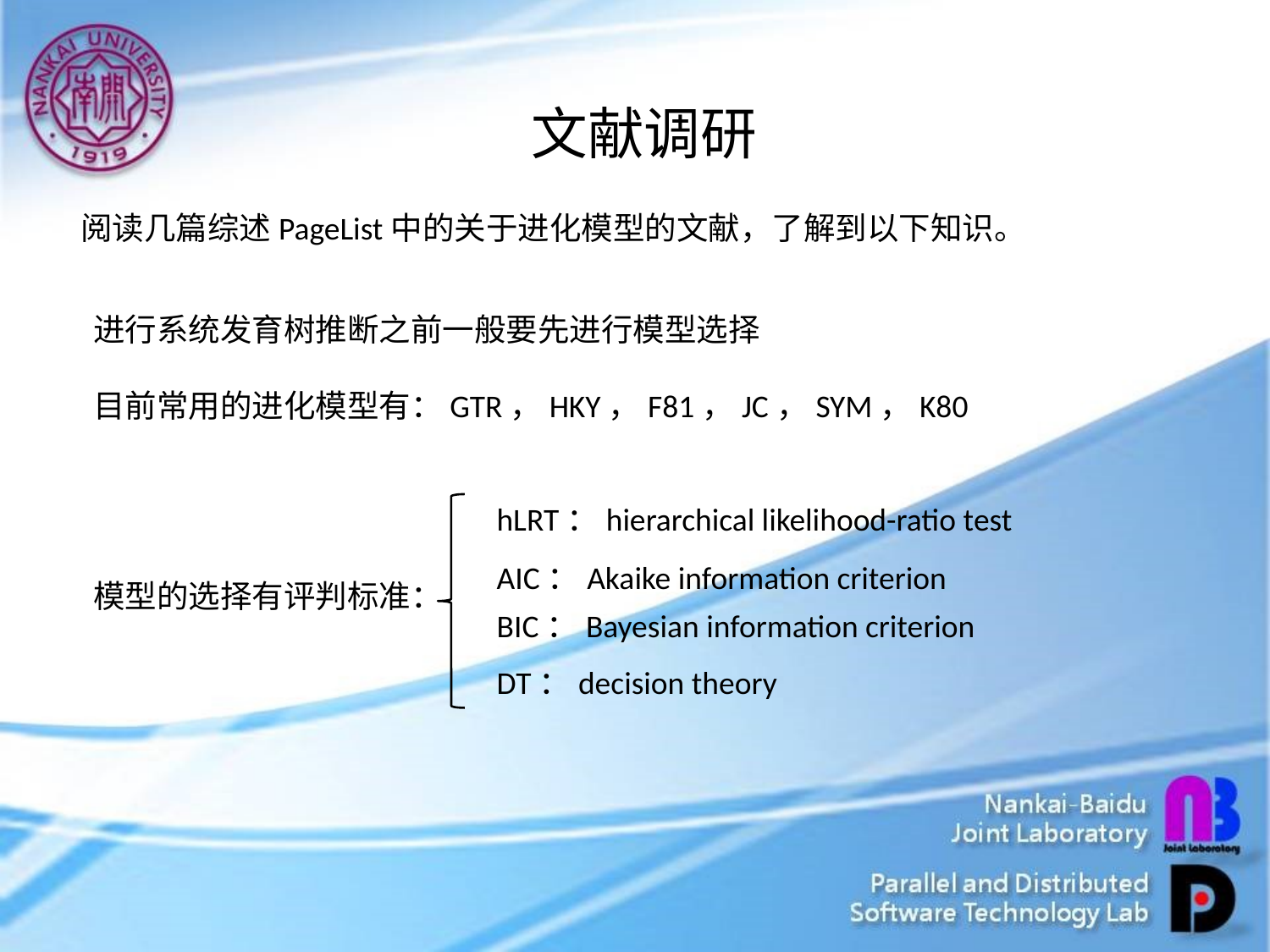

文献调研
阅读几篇综述PageList中的关于进化模型的文献，了解到以下知识。

进行系统发育树推断之前一般要先进行模型选择

目前常用的进化模型有：GTR，HKY，F81，JC，SYM，K80

模型的选择有评判标准：

hLRT：hierarchical likelihood-ratio test

AIC：Akaike information criterion
BIC：Bayesian information criterion
DT：decision theory